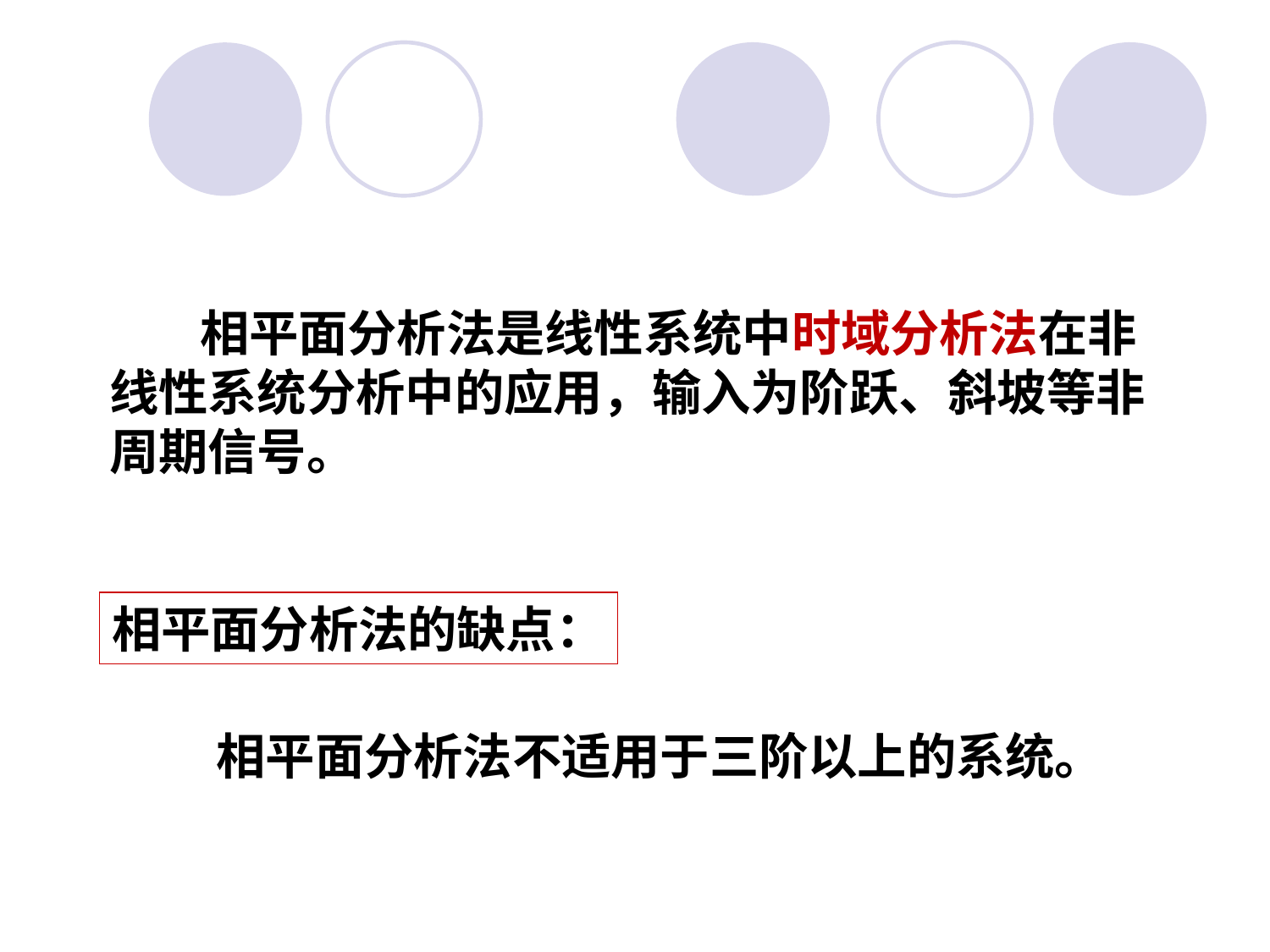

相平面分析法是线性系统中时域分析法在非线性系统分析中的应用，输入为阶跃、斜坡等非周期信号。
相平面分析法的缺点：
相平面分析法不适用于三阶以上的系统。
34